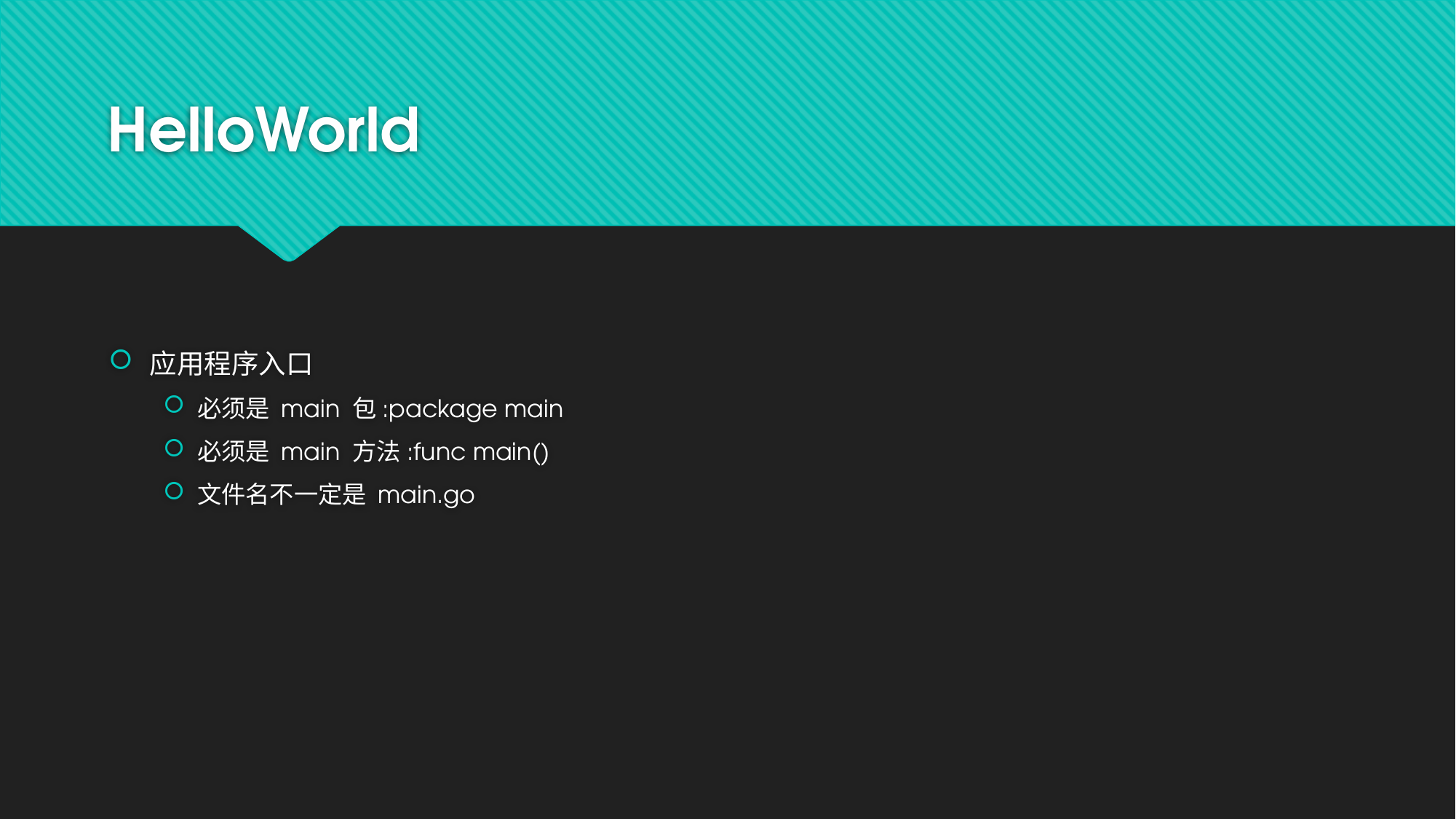

# HelloWorld
应用程序入口
必须是 main 包:package main
必须是 main 方法:func main()
⽂件名不一定是 main.go